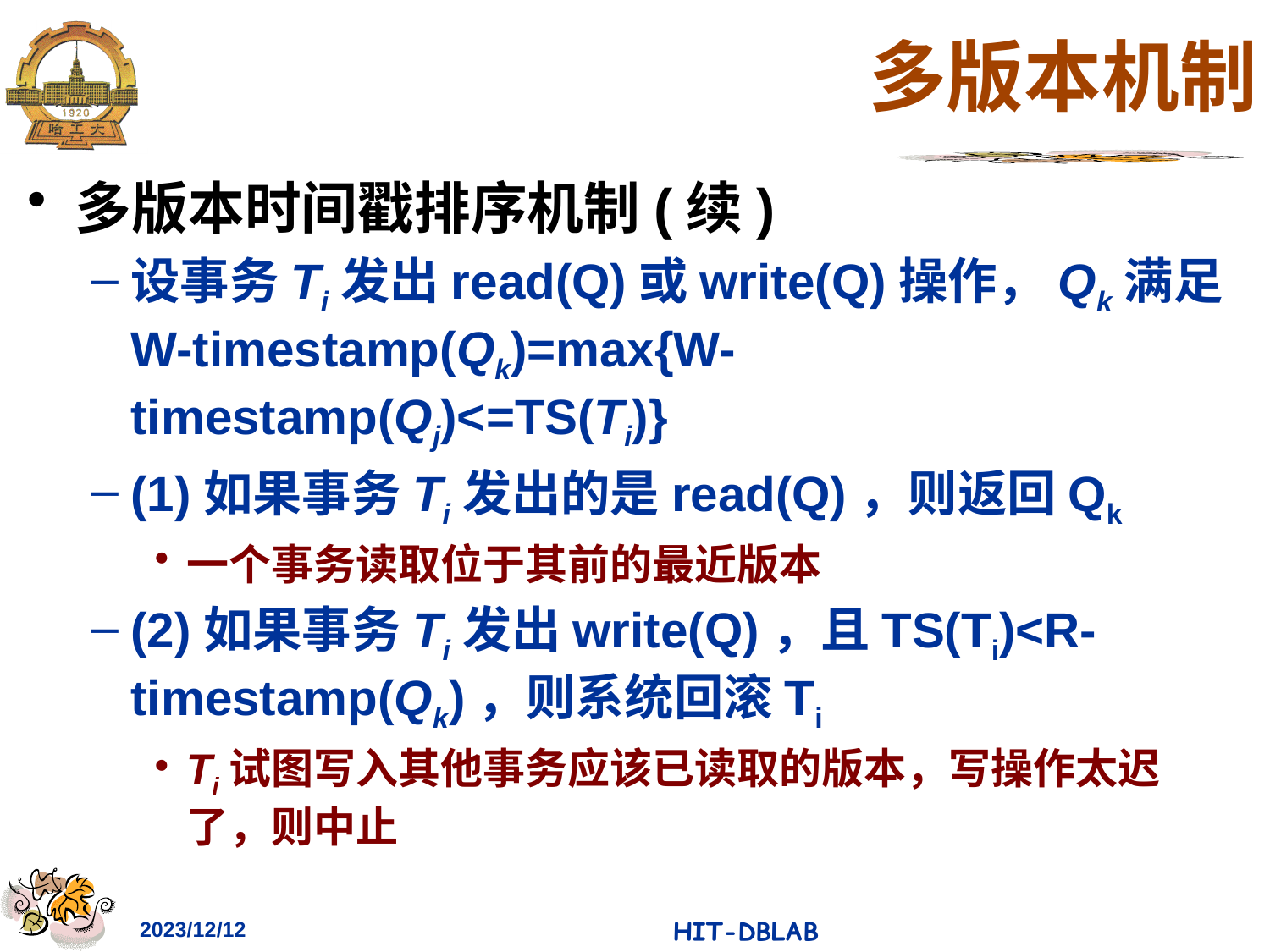

# 多版本机制
多版本时间戳排序机制(续)
设事务Ti发出read(Q)或write(Q)操作，Qk满足W-timestamp(Qk)=max{W-timestamp(Qj)<=TS(Ti)}
(1)如果事务Ti发出的是read(Q)，则返回Qk
一个事务读取位于其前的最近版本
(2)如果事务Ti发出write(Q)，且TS(Ti)<R-timestamp(Qk)，则系统回滚Ti
Ti试图写入其他事务应该已读取的版本，写操作太迟了，则中止

2023/12/12
HIT-DBLAB